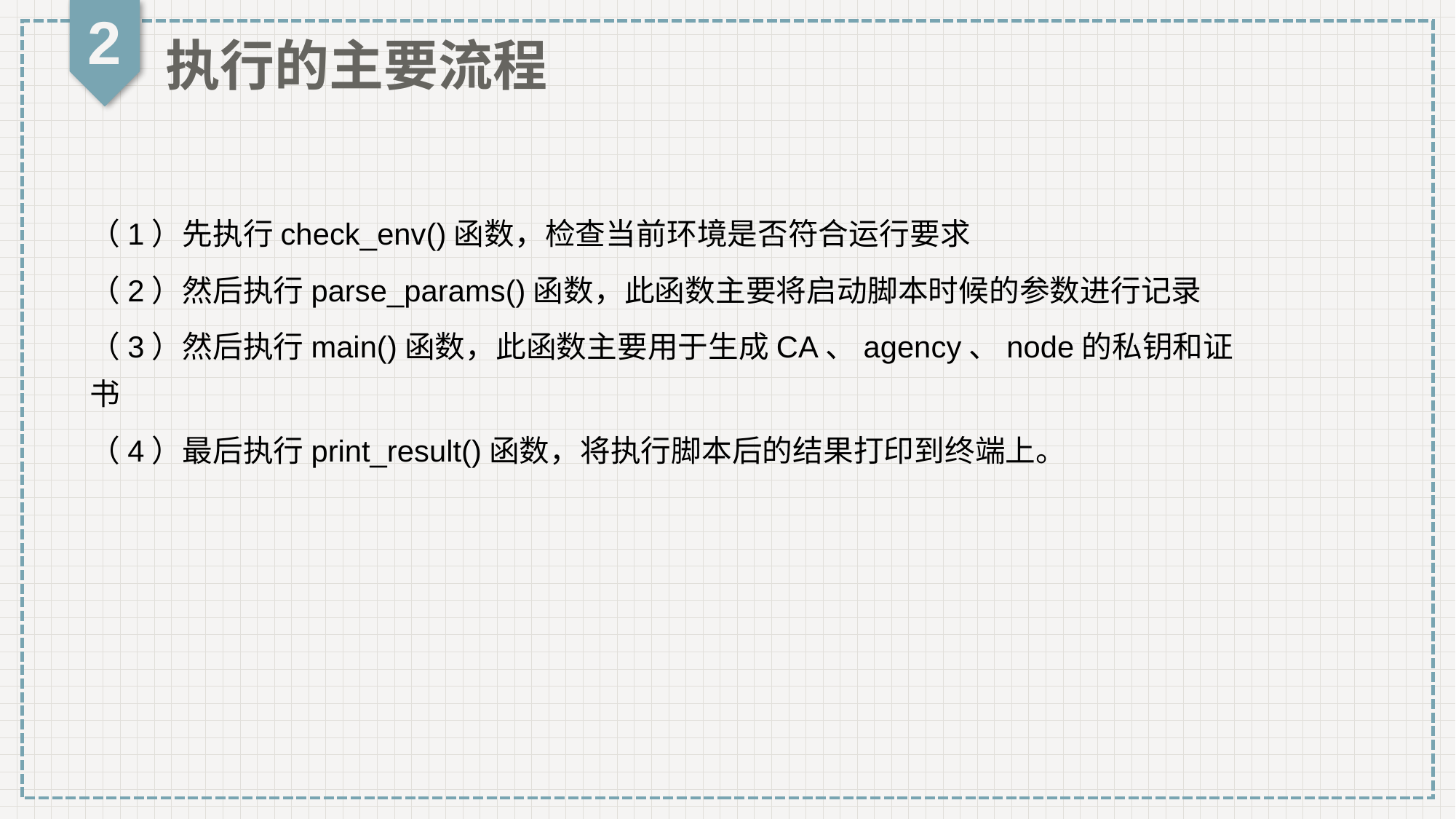

2
执行的主要流程
（1）先执行check_env()函数，检查当前环境是否符合运行要求
（2）然后执行parse_params()函数，此函数主要将启动脚本时候的参数进行记录
（3）然后执行main()函数，此函数主要用于生成CA、agency、node的私钥和证书
（4）最后执行print_result()函数，将执行脚本后的结果打印到终端上。